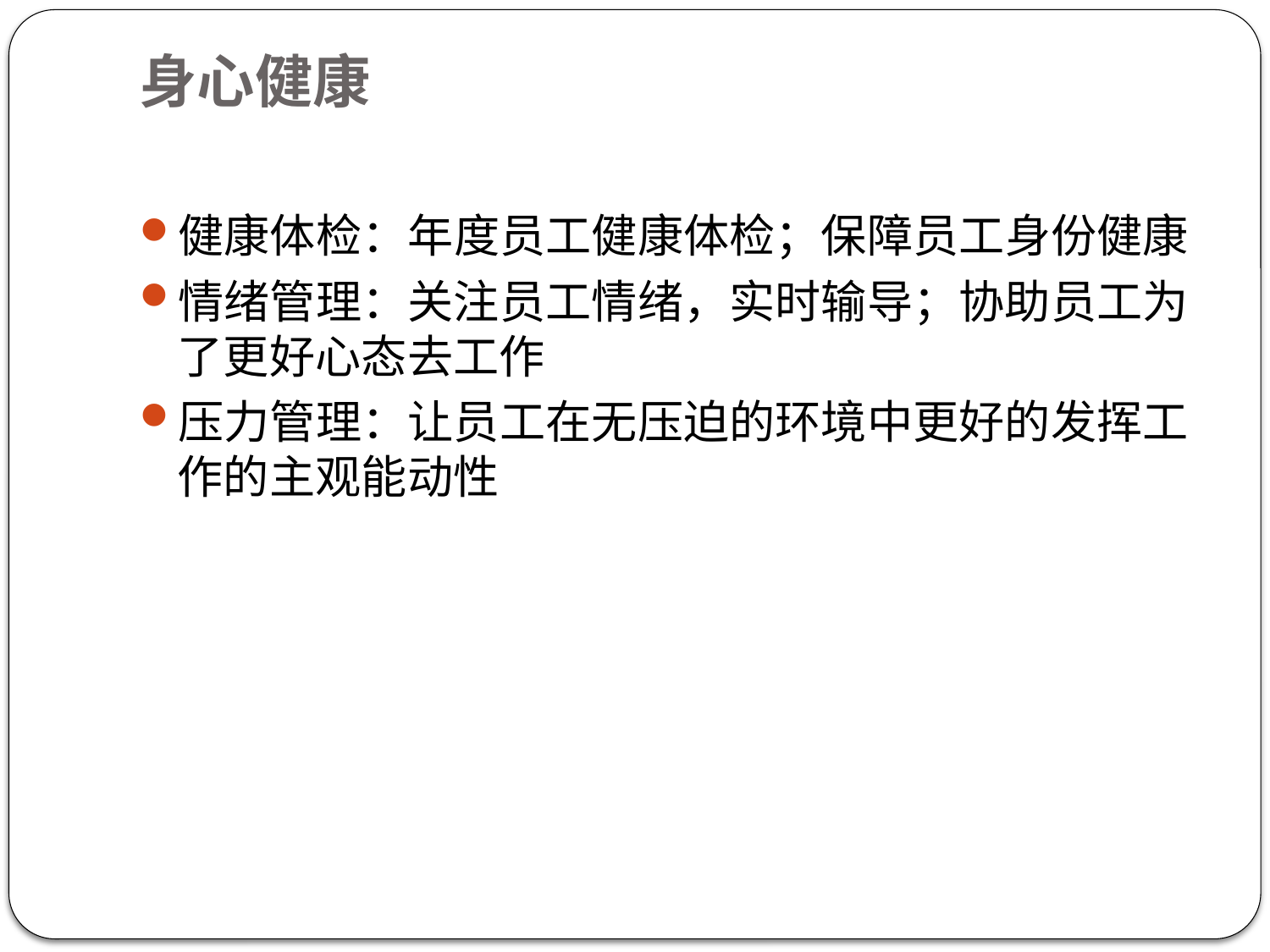

# 身心健康
健康体检：年度员工健康体检；保障员工身份健康
情绪管理：关注员工情绪，实时输导；协助员工为了更好心态去工作
压力管理：让员工在无压迫的环境中更好的发挥工作的主观能动性